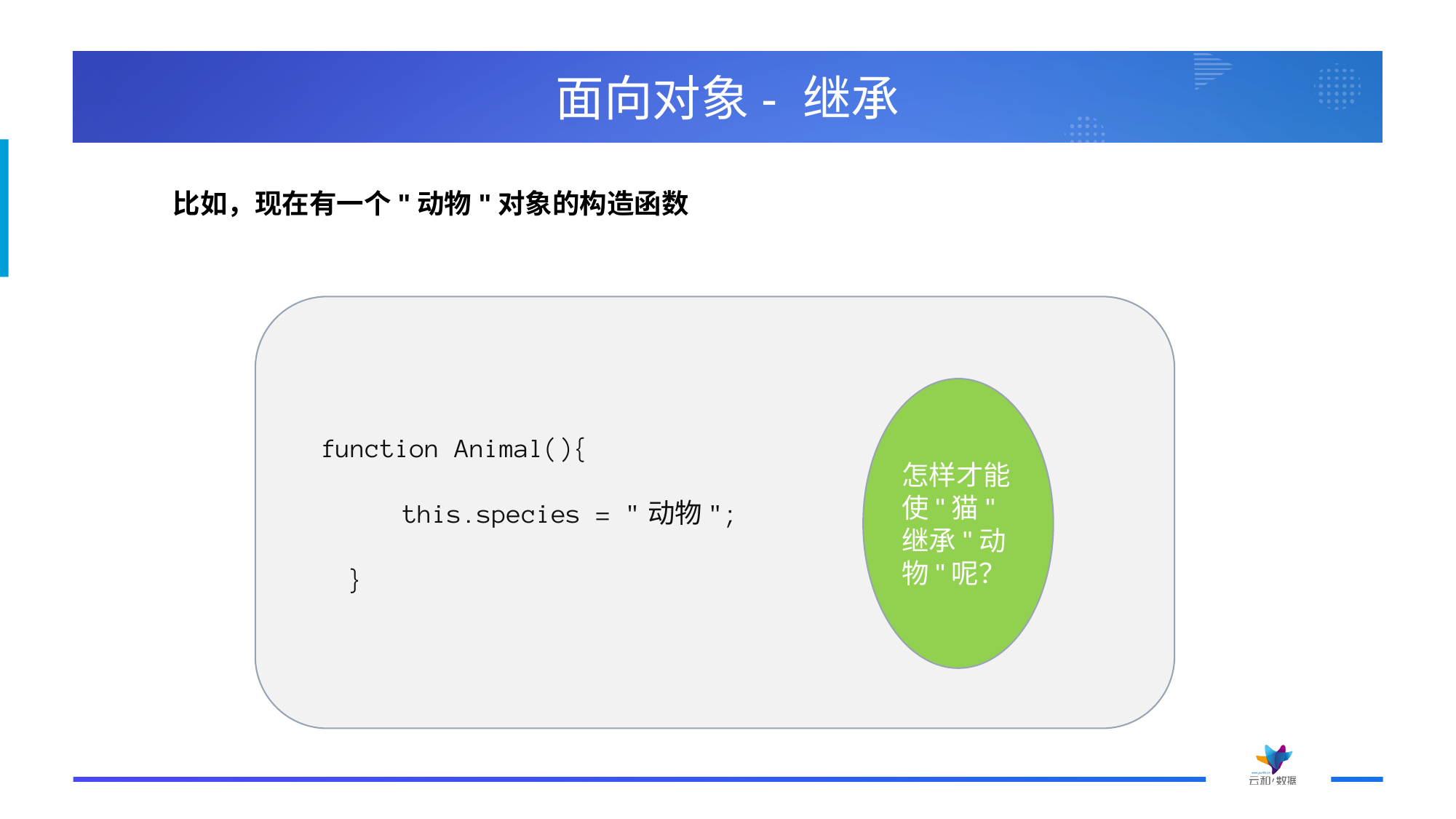

# 面向对象- 继承

比如，现在有一个"动物"对象的构造函数
　function Animal(){

　　　　this.species = "动物";

　　}
怎样才能使"猫"继承"动物"呢？